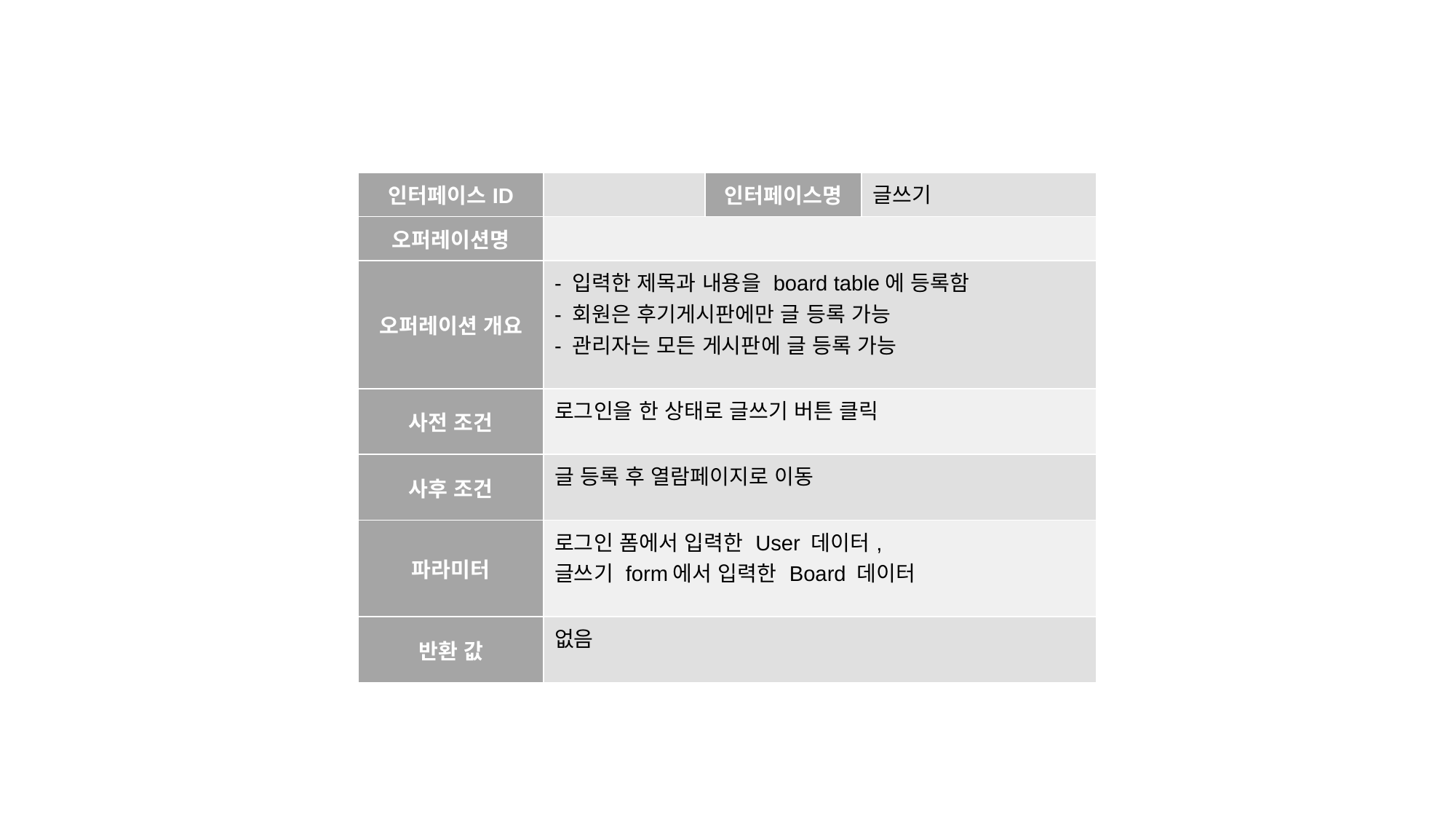

| 인터페이스ID |  | 인터페이스명 | 글쓰기 |
| --- | --- | --- | --- |
| 오퍼레이션명 |  |  |  |
| 오퍼레이션 개요 | - 입력한 제목과 내용을 board table에 등록함 - 회원은 후기게시판에만 글 등록 가능 - 관리자는 모든 게시판에 글 등록 가능 |  |  |
| 사전 조건 | 로그인을 한 상태로 글쓰기 버튼 클릭 |  |  |
| 사후 조건 | 글 등록 후 열람페이지로 이동 |  |  |
| 파라미터 | 로그인 폼에서 입력한 User 데이터, 글쓰기 form에서 입력한 Board 데이터 |  |  |
| 반환 값 | 없음 |  |  |